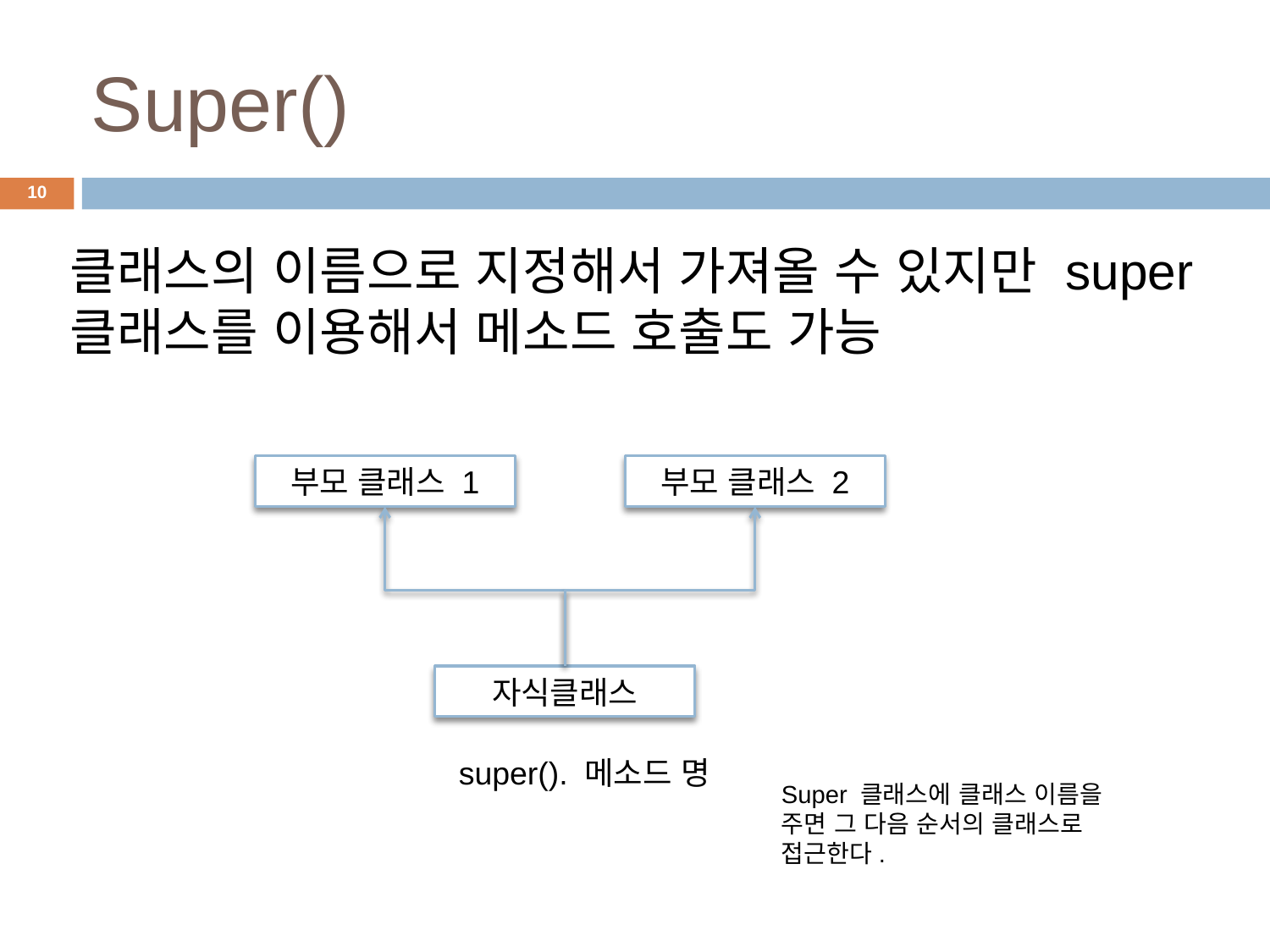

# Super()
10
클래스의 이름으로 지정해서 가져올 수 있지만 super 클래스를 이용해서 메소드 호출도 가능
부모 클래스 1
부모 클래스 2
자식클래스
 super(). 메소드 명
Super 클래스에 클래스 이름을 주면 그 다음 순서의 클래스로 접근한다.